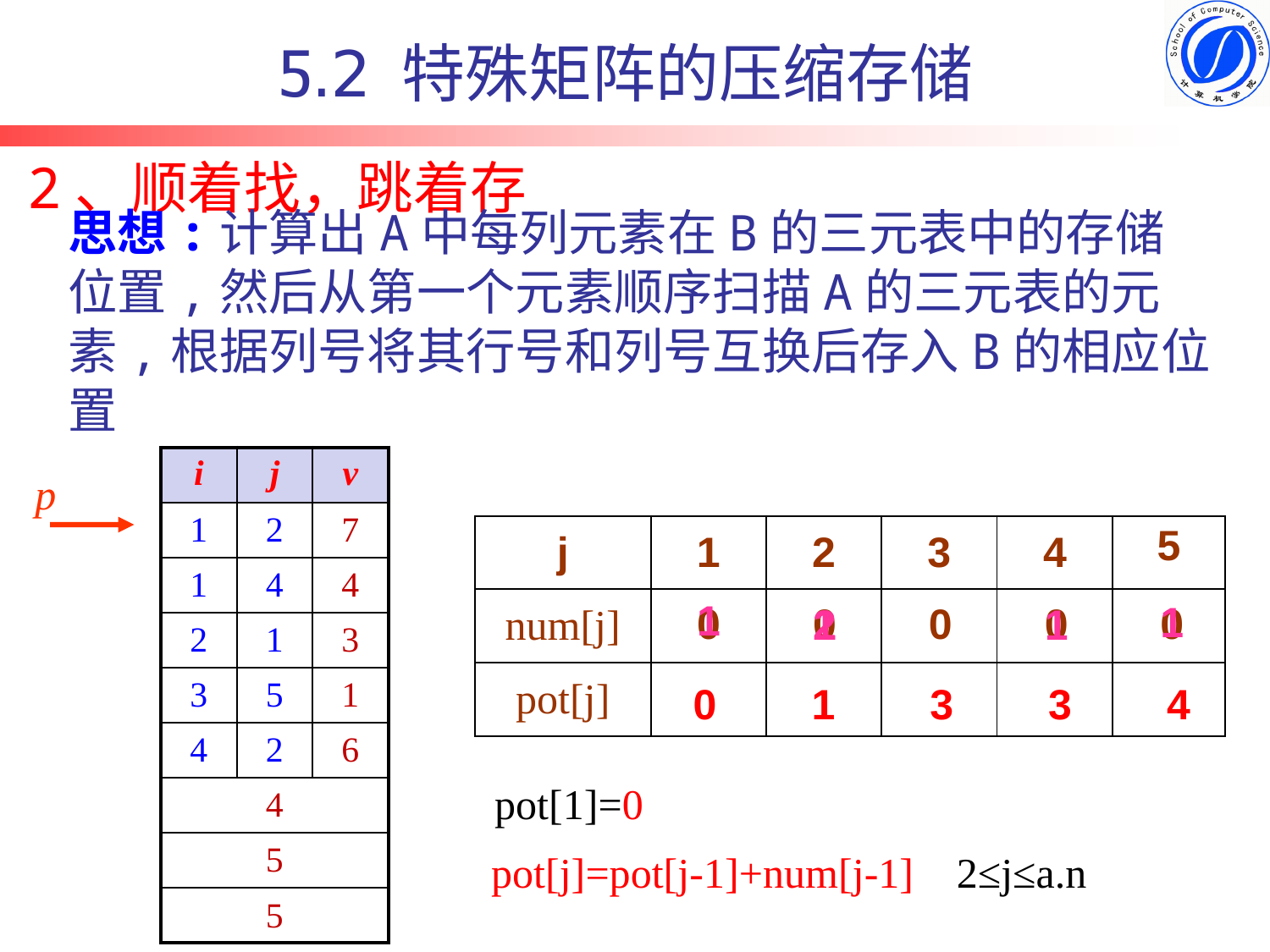

5.2 特殊矩阵的压缩存储
2、顺着找，跳着存
# 思想:计算出A中每列元素在B的三元表中的存储位置,然后从第一个元素顺序扫描A的三元表的元素,根据列号将其行号和列号互换后存入B的相应位置
| i | j | v |
| --- | --- | --- |
| 1 | 2 | 7 |
| 1 | 4 | 4 |
| 2 | 1 | 3 |
| 3 | 5 | 1 |
| 4 | 2 | 6 |
| 4 |  |  |
| 5 |  |  |
| 5 |  |  |
p

| j | 1 | 2 | 3 | 4 | 5 |
| --- | --- | --- | --- | --- | --- |
| num[j] |  |  |  |  |  |
1
1
0
0
0
0
0
1
2
1
| pot[j] |  |  |  |  |  |
| --- | --- | --- | --- | --- | --- |
0
1
3
3
4
pot[1]=0
pot[j]=pot[j-1]+num[j-1]    2≤j≤a.n